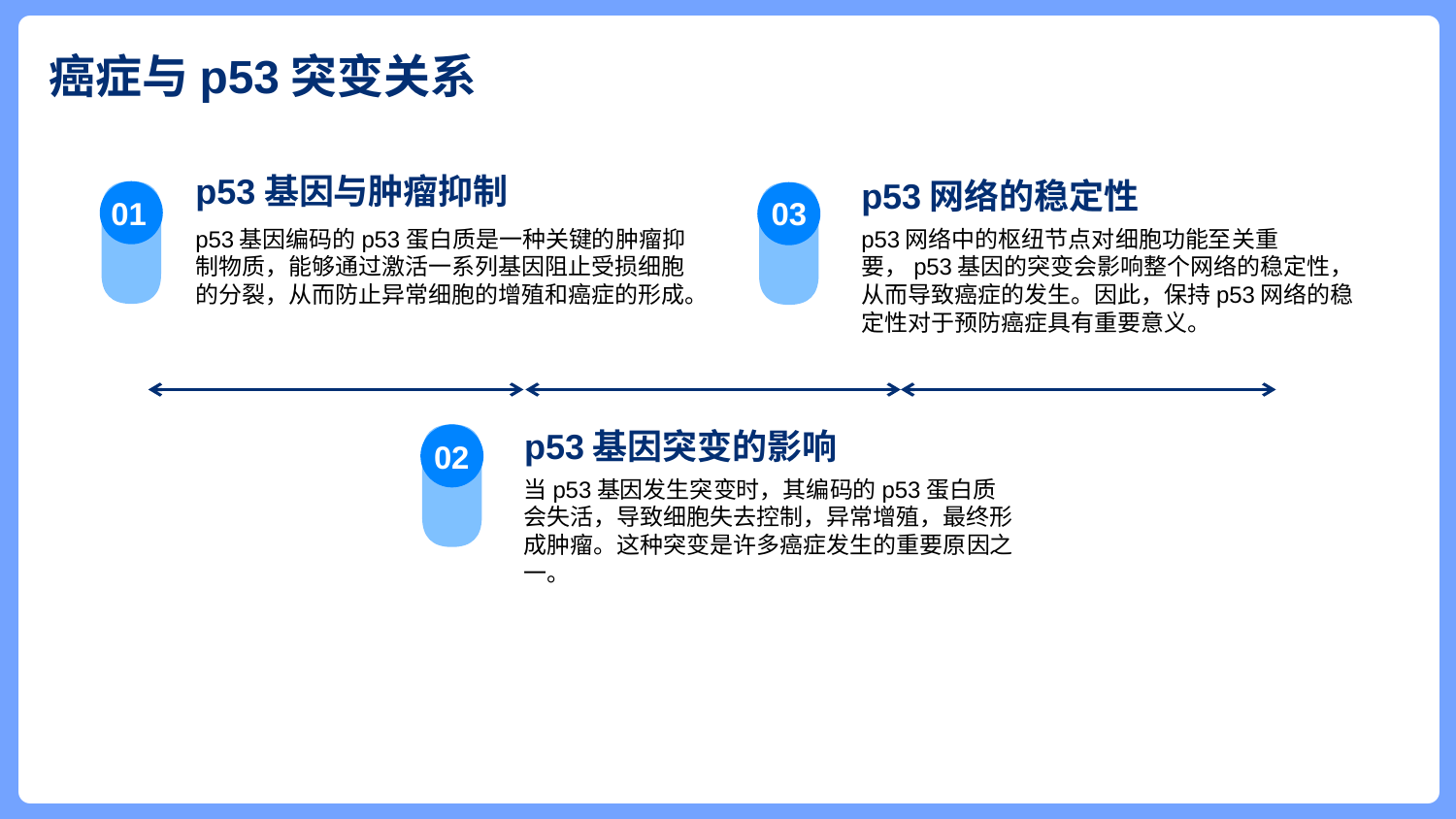

癌症与p53突变关系
p53基因与肿瘤抑制
p53网络的稳定性
01
03

p53基因编码的p53蛋白质是一种关键的肿瘤抑制物质，能够通过激活一系列基因阻止受损细胞的分裂，从而防止异常细胞的增殖和癌症的形成。
p53网络中的枢纽节点对细胞功能至关重要，p53基因的突变会影响整个网络的稳定性，从而导致癌症的发生。因此，保持p53网络的稳定性对于预防癌症具有重要意义。

p53基因突变的影响
02

当p53基因发生突变时，其编码的p53蛋白质会失活，导致细胞失去控制，异常增殖，最终形成肿瘤。这种突变是许多癌症发生的重要原因之一。